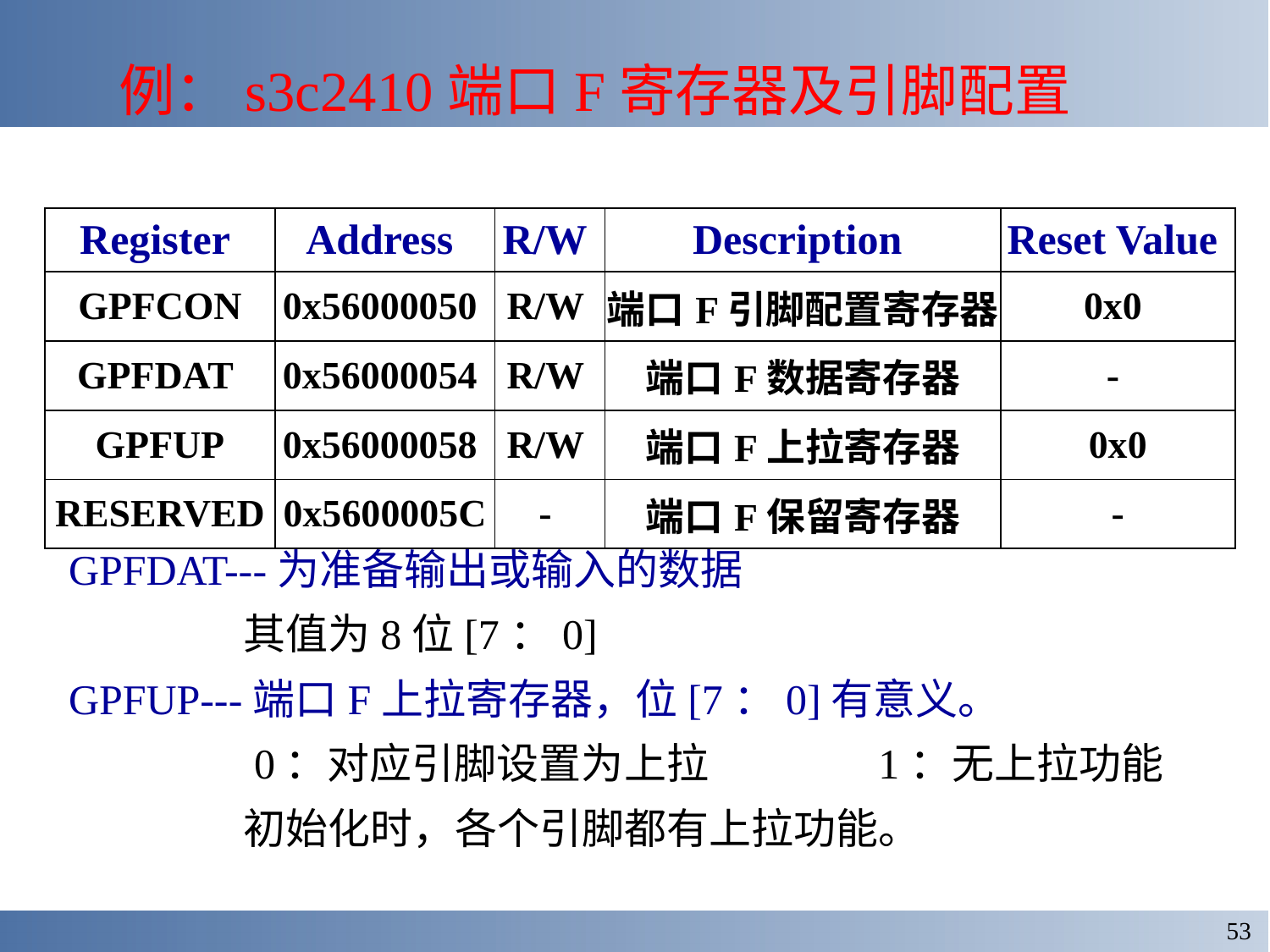

例：s3c2410端口F寄存器及引脚配置
| Register | Address | R/W | Description | Reset Value |
| --- | --- | --- | --- | --- |
| GPFCON | 0x56000050 | R/W | 端口F引脚配置寄存器 | 0x0 |
| GPFDAT | 0x56000054 | R/W | 端口F数据寄存器 | - |
| GPFUP | 0x56000058 | R/W | 端口F上拉寄存器 | 0x0 |
| RESERVED | 0x5600005C | - | 端口F保留寄存器 | - |
GPFDAT---为准备输出或输入的数据
		其值为8位[7：0]
GPFUP---端口F上拉寄存器，位[7：0]有意义。
		 0：对应引脚设置为上拉		1：无上拉功能
		初始化时，各个引脚都有上拉功能。